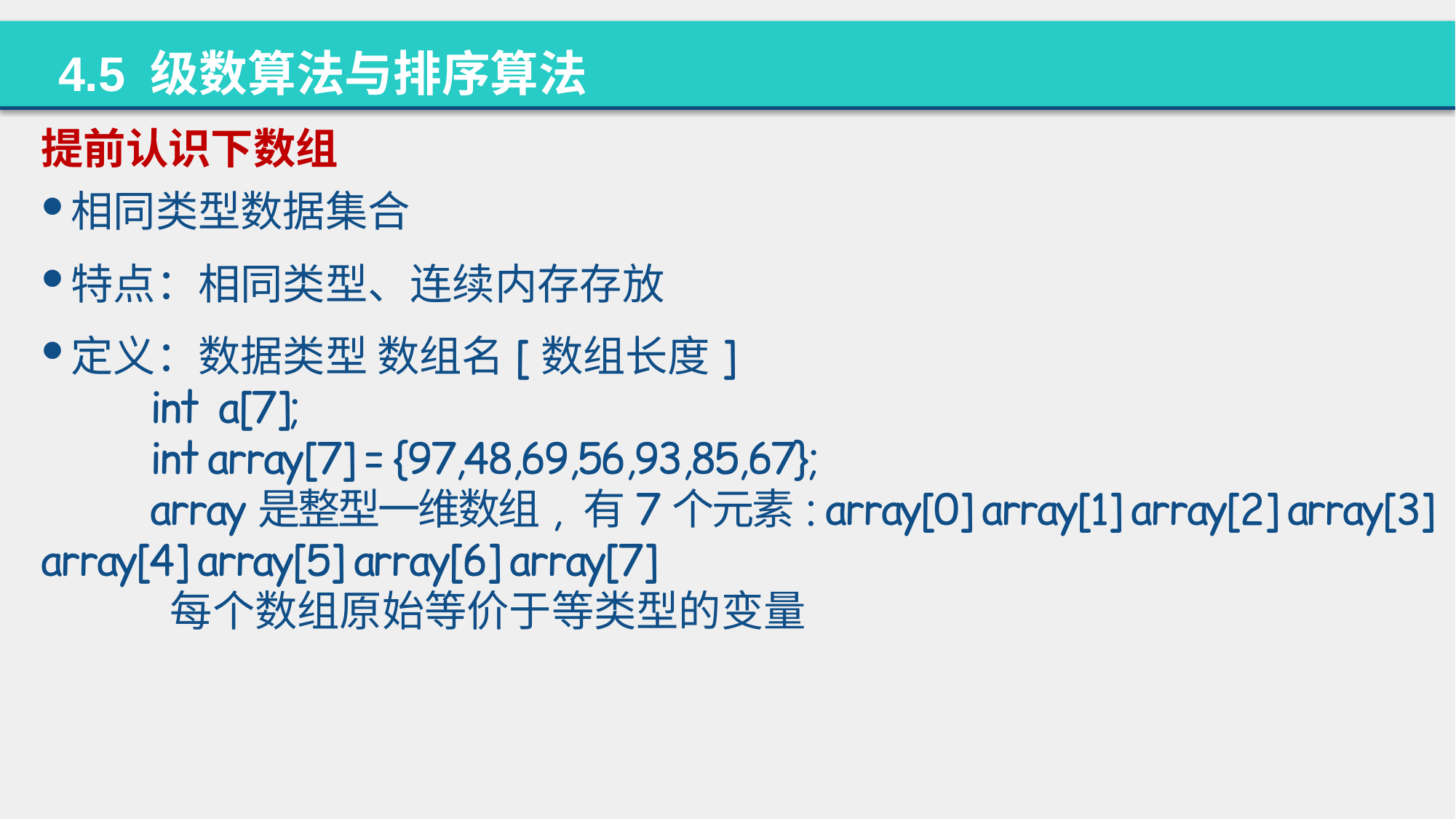

4.5 级数算法与排序算法
提前认识下数组
相同类型数据集合
特点：相同类型、连续内存存放
定义：数据类型 数组名[数组长度]
 	int  a[7];
	int array[7] = {97,48,69,56,93,85,67};
 	array是整型一维数组, 有7个元素: array[0] array[1] array[2] array[3] array[4] array[5] array[6] array[7]
	 每个数组原始等价于等类型的变量